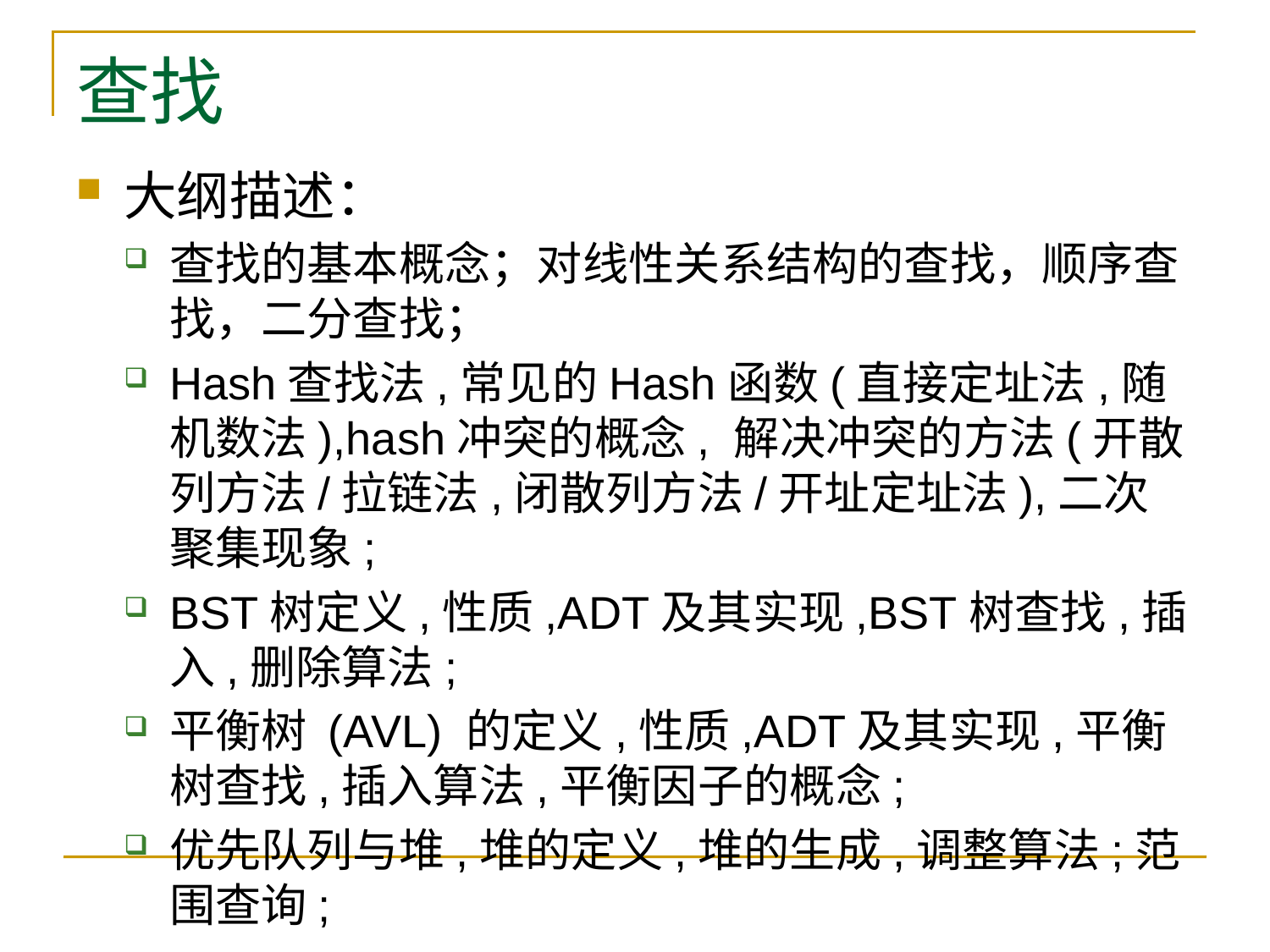

# 查找
大纲描述：
查找的基本概念；对线性关系结构的查找，顺序查找，二分查找；
Hash查找法,常见的Hash函数(直接定址法,随机数法),hash冲突的概念, 解决冲突的方法(开散列方法/拉链法,闭散列方法/开址定址法),二次聚集现象;
BST树定义,性质,ADT及其实现,BST树查找,插入,删除算法;
平衡树 (AVL) 的定义,性质,ADT及其实现,平衡树查找,插入算法,平衡因子的概念;
优先队列与堆,堆的定义,堆的生成,调整算法;范围查询;